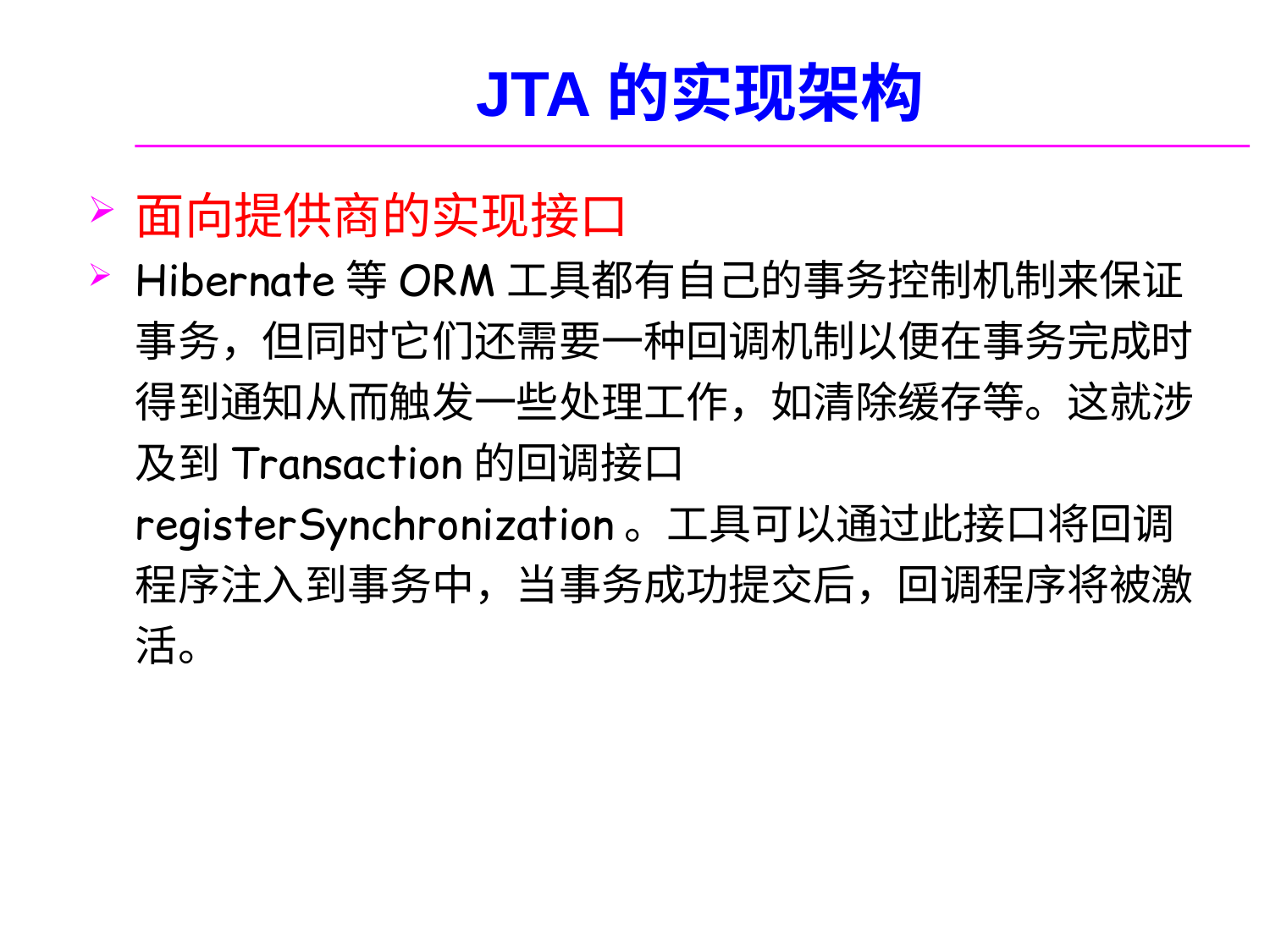

# JTA的实现架构
面向提供商的实现接口
Hibernate等ORM工具都有自己的事务控制机制来保证事务，但同时它们还需要一种回调机制以便在事务完成时得到通知从而触发一些处理工作，如清除缓存等。这就涉及到Transaction的回调接口registerSynchronization。工具可以通过此接口将回调程序注入到事务中，当事务成功提交后，回调程序将被激活。
60